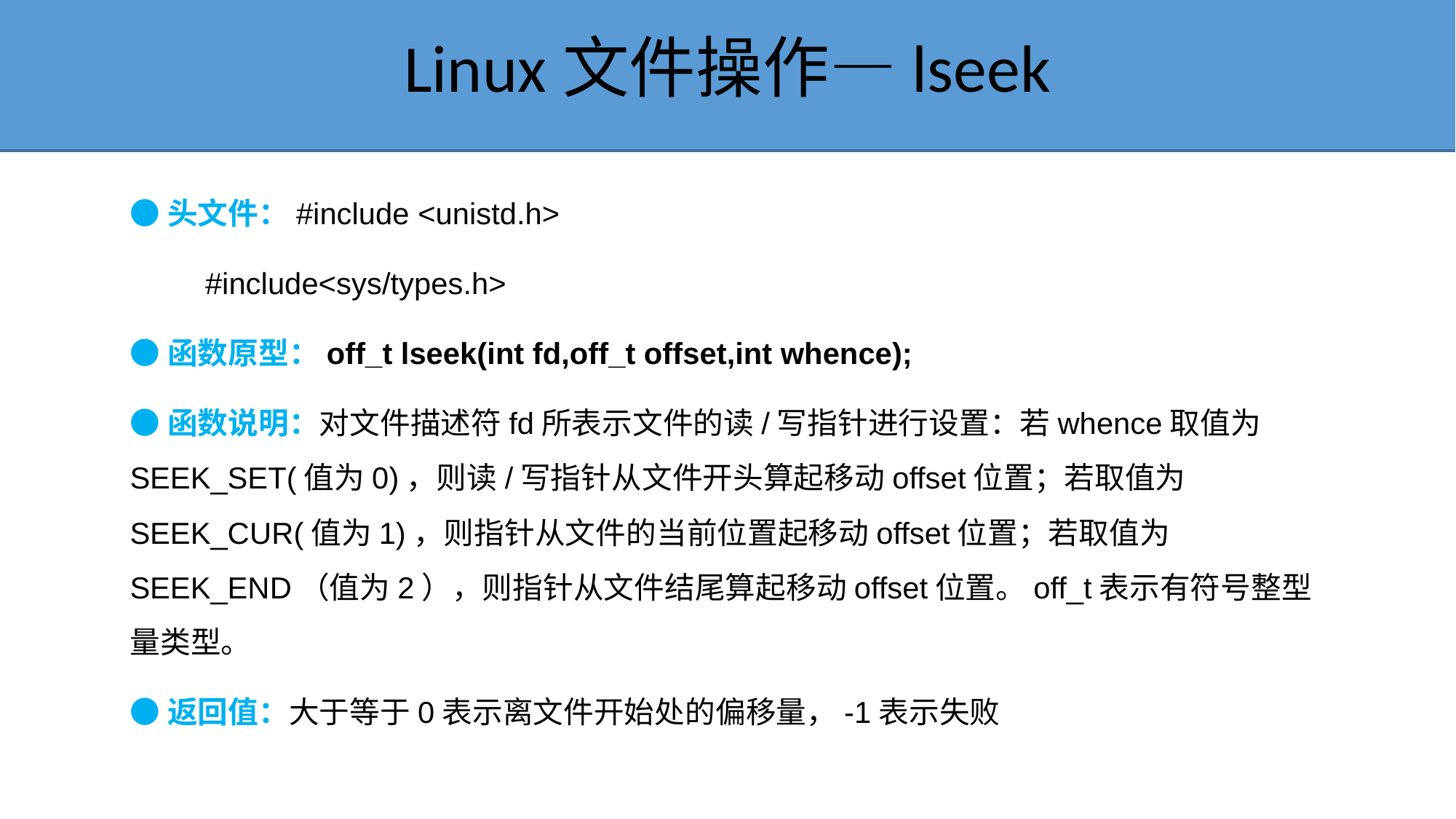

Linux文件操作—lseek

●头文件：#include <unistd.h>
         #include<sys/types.h>
●函数原型：off_t lseek(int fd,off_t offset,int whence);
●函数说明：对文件描述符fd所表示文件的读/写指针进行设置：若whence取值为SEEK_SET(值为0)，则读/写指针从文件开头算起移动offset位置；若取值为SEEK_CUR(值为1)，则指针从文件的当前位置起移动offset位置；若取值为SEEK_END（值为2），则指针从文件结尾算起移动offset位置。off_t表示有符号整型量类型。
●返回值：大于等于0表示离文件开始处的偏移量，-1表示失败